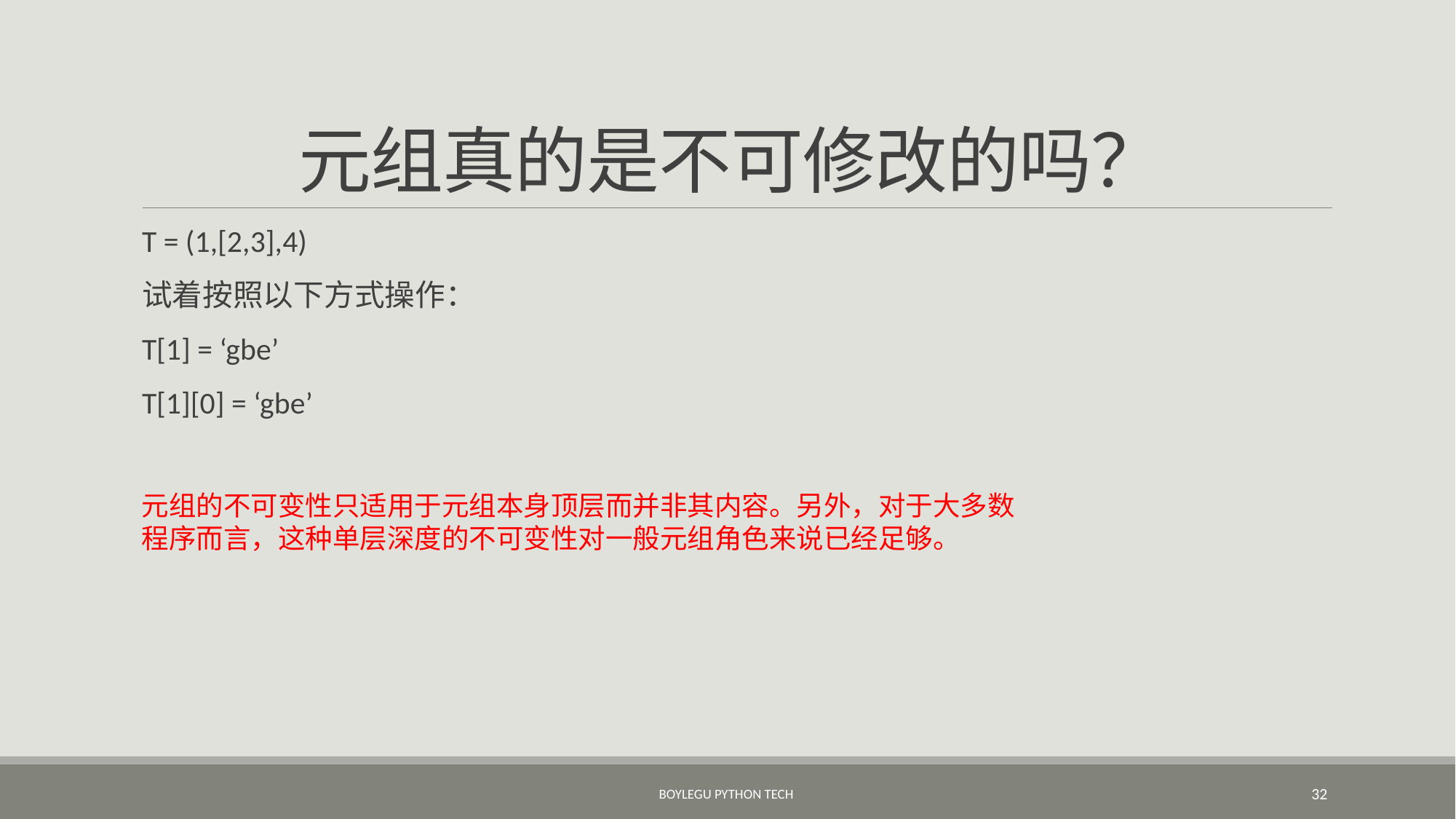

# 元组真的是不可修改的吗？
T = (1,[2,3],4)
试着按照以下方式操作：
T[1] = ‘gbe’
T[1][0] = ‘gbe’

元组的不可变性只适用于元组本身顶层而并非其内容。另外，对于大多数程序而言，这种单层深度的不可变性对一般元组角色来说已经足够。
BoyleGu Python Tech
32